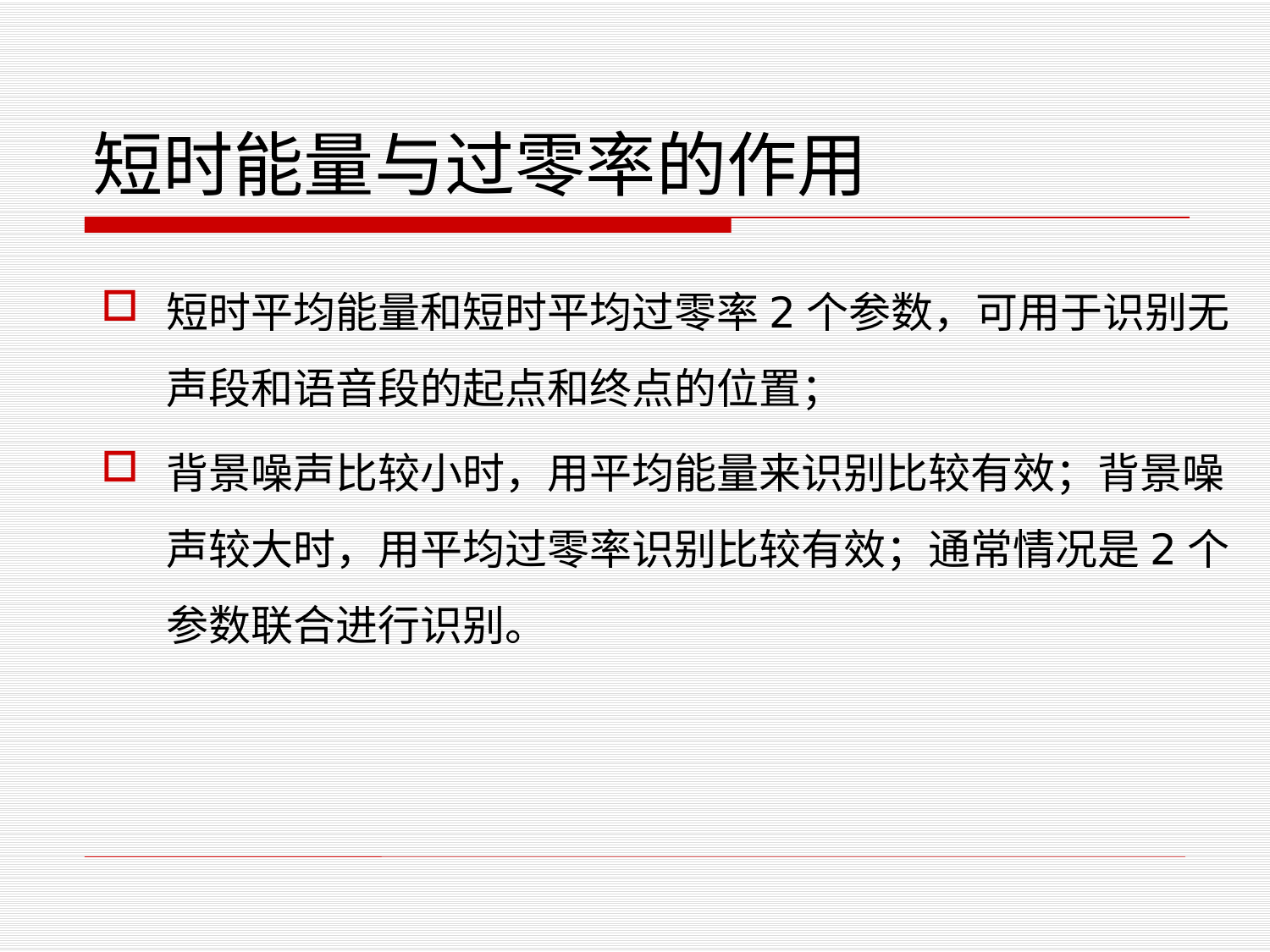

# 短时能量与过零率的作用
短时平均能量和短时平均过零率2个参数，可用于识别无声段和语音段的起点和终点的位置；
背景噪声比较小时，用平均能量来识别比较有效；背景噪声较大时，用平均过零率识别比较有效；通常情况是2个参数联合进行识别。